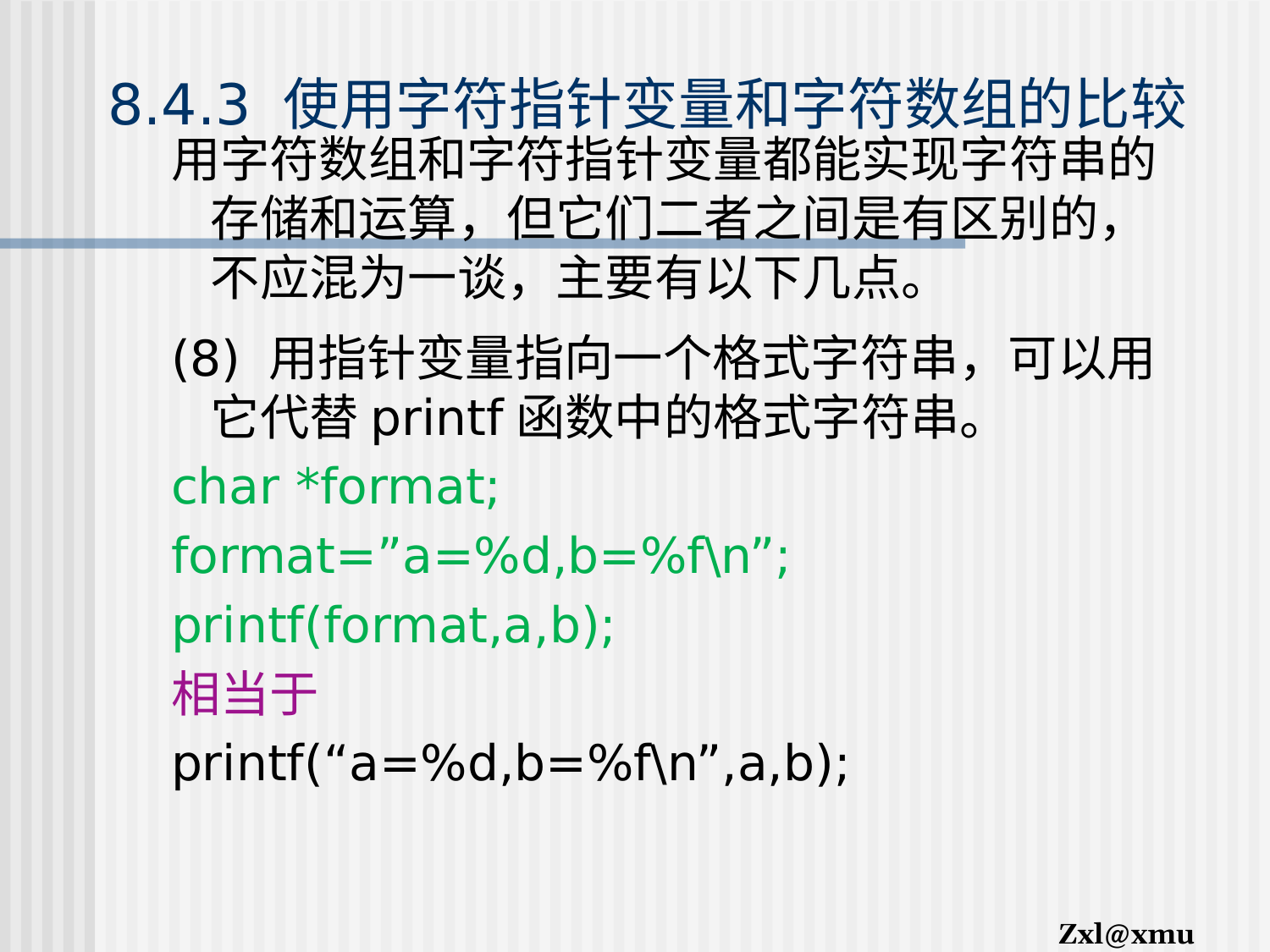

# 8.4.3 使用字符指针变量和字符数组的比较
用字符数组和字符指针变量都能实现字符串的存储和运算，但它们二者之间是有区别的，不应混为一谈，主要有以下几点。
(8) 用指针变量指向一个格式字符串，可以用它代替printf函数中的格式字符串。
char *format;
format=”a=%d,b=%f\n”;
printf(format,a,b);
相当于
printf(“a=%d,b=%f\n”,a,b);